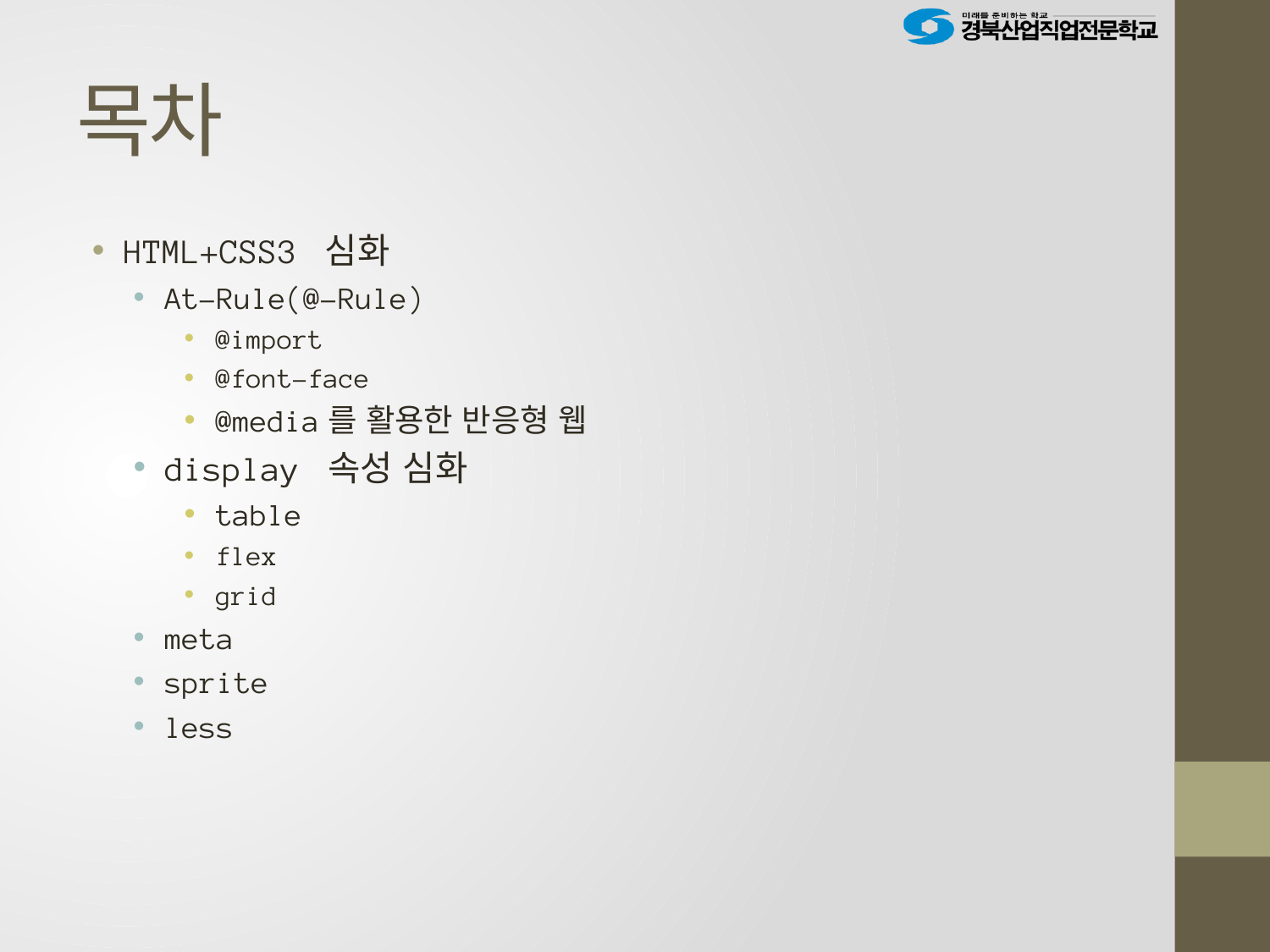

# 목차
HTML+CSS3 심화
At-Rule(@-Rule)
@import
@font-face
@media를 활용한 반응형 웹
display 속성 심화
table
flex
grid
meta
sprite
less